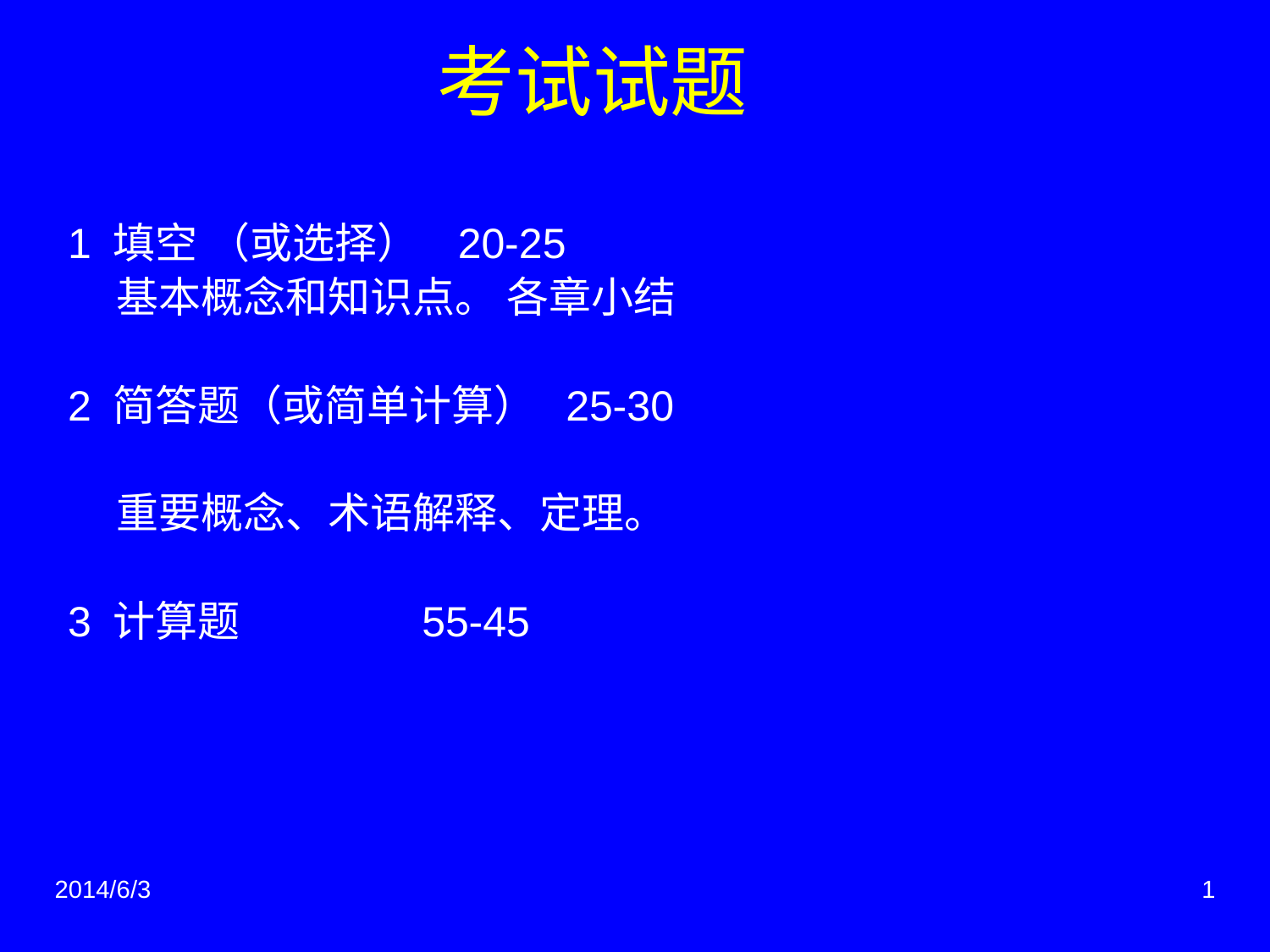

# 考试试题

1 填空 （或选择）   20-25
    基本概念和知识点。 各章小结

2 简答题（或简单计算）  25-30

    重要概念、术语解释、定理。

3 计算题                  55-45

2014/6/3
1